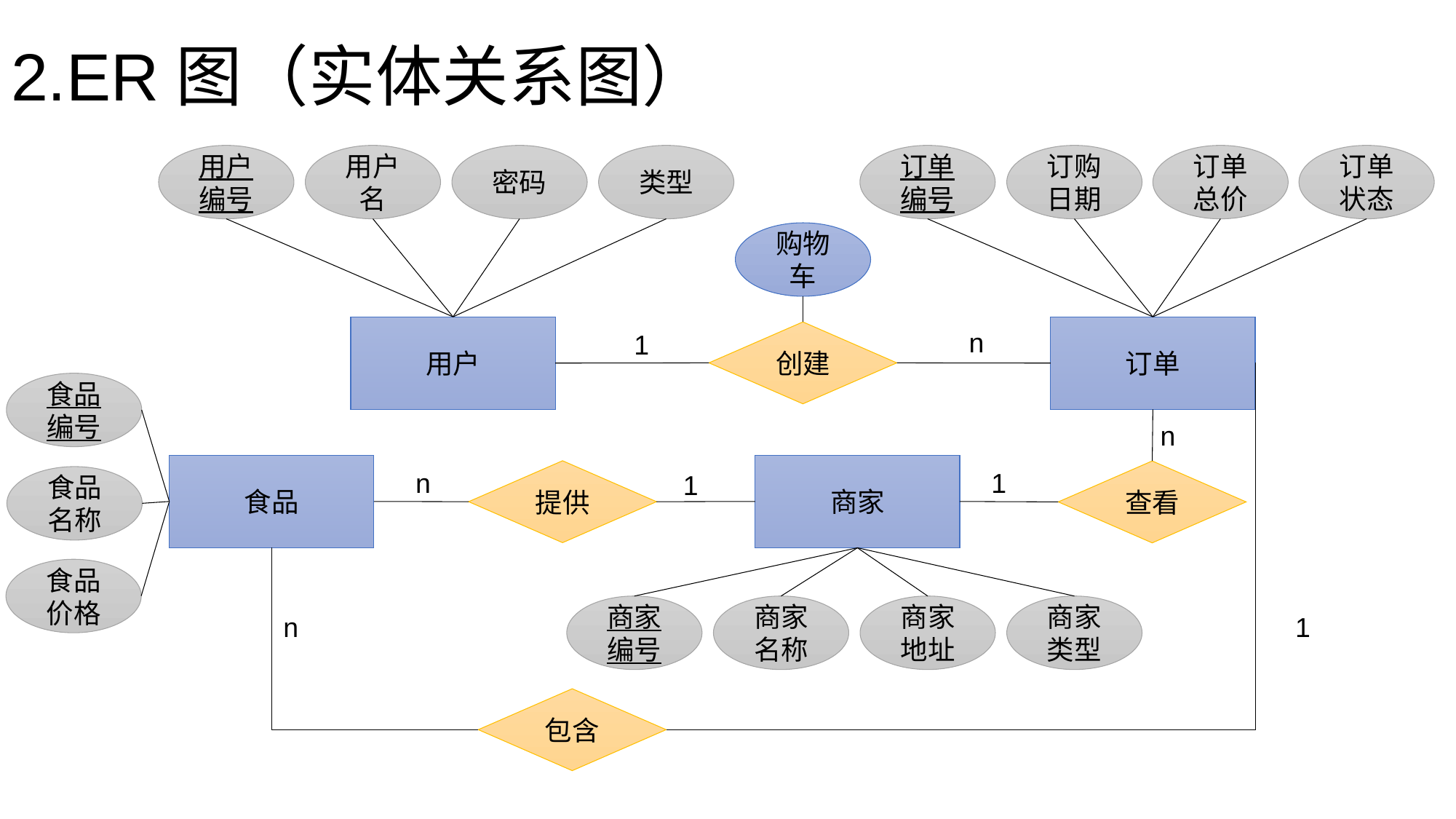

# 2.ER图（实体关系图）
用户编号
用户名
密码
类型
订单编号
订购日期
订单总价
订单状态
购物车
用户
订单
n
1
创建
食品编号
n
食品
商家
n
提供
1
查看
1
食品名称
食品价格
商家地址
商家类型
商家编号
商家名称
n
1
包含